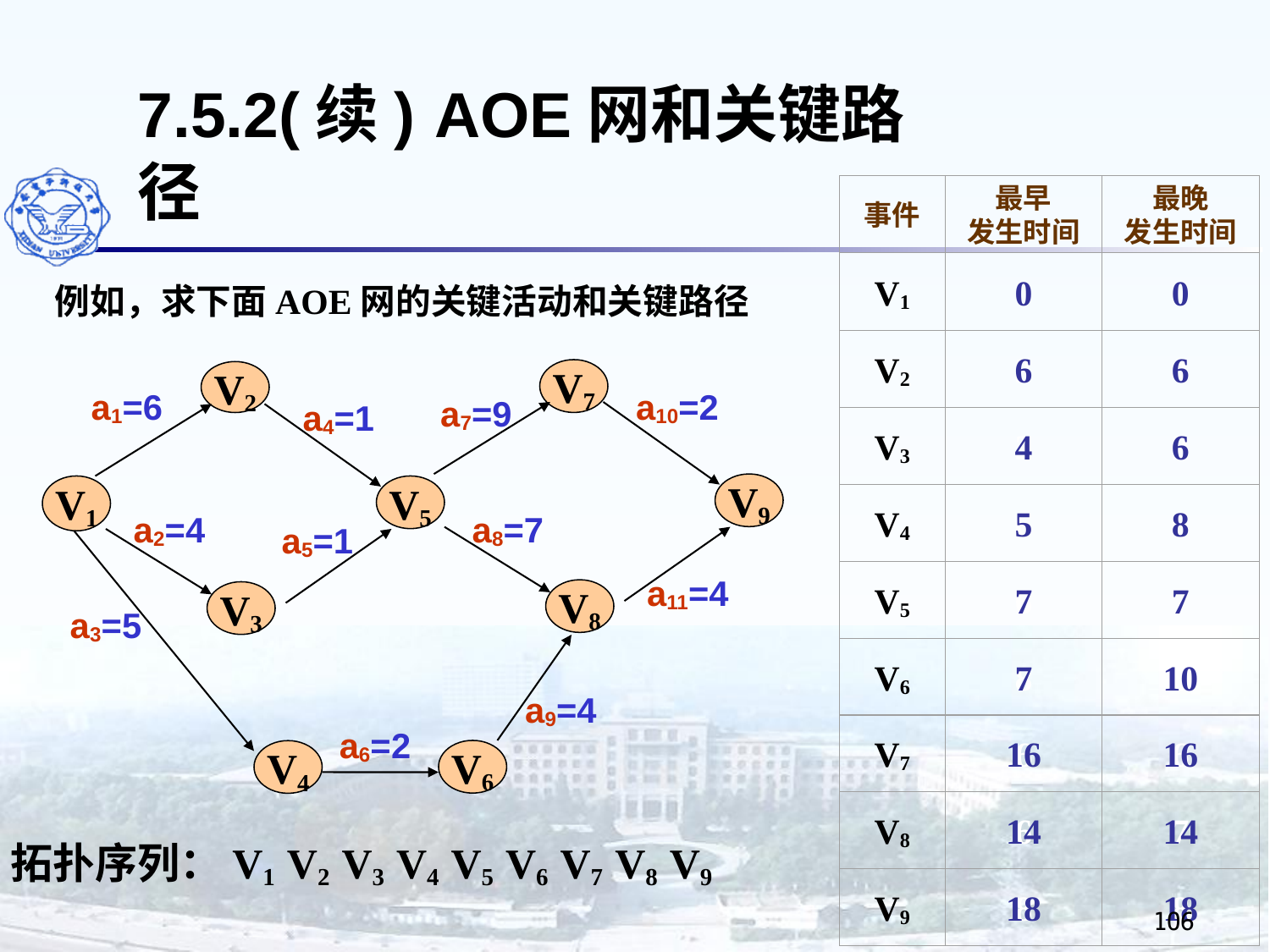

7.5.2(续) AOE网和关键路径

事件

最早
发生时间

最晚
发生时间

V1

0

0

V2

3

4

V3

2

2

V4

6

6

V5

6

7

V6

8

8

V7

6

6

V8

6

7

V9

8

8

0

0
例如，求下面AOE网的关键活动和关键路径

6

6
V7
V2
a1=6
a10=2
a7=9
a4=1

V9
V1
V5
a2=4
a8=7
a5=1

a11=4
V8
V3
a3=5

a9=4
a6=2
V6
V4

4

6

5

8

7

7

7

10

16

16

14

14
拓扑序列：V1 V2 V3 V4 V5 V6 V7 V8 V9

18

18
106